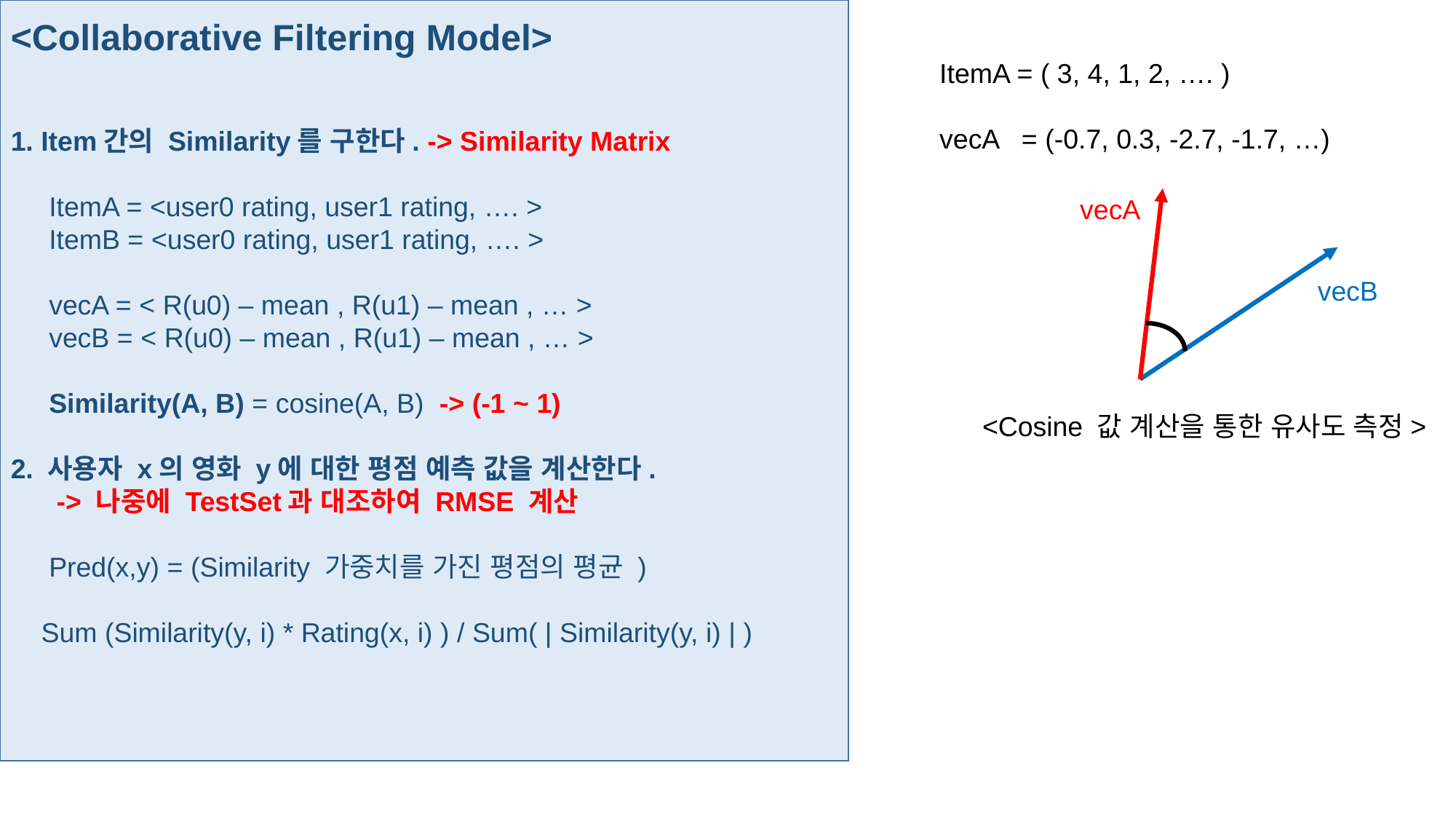

<Collaborative Filtering Model>

1. Item간의 Similarity를 구한다. -> Similarity Matrix

     ItemA = <user0 rating, user1 rating, …. >
     ItemB = <user0 rating, user1 rating, …. >

     vecA = < R(u0) – mean , R(u1) – mean , … >
     vecB = < R(u0) – mean , R(u1) – mean , … >

     Similarity(A, B) = cosine(A, B)  -> (-1 ~ 1)

2. 사용자 x의 영화 y에 대한 평점 예측 값을 계산한다.
      -> 나중에 TestSet과 대조하여 RMSE 계산

     Pred(x,y) = (Similarity 가중치를 가진 평점의 평균 )

    Sum (Similarity(y, i) * Rating(x, i) ) / Sum( | Similarity(y, i) | )

ItemA = ( 3, 4, 1, 2, …. )

vecA   = (-0.7, 0.3, -2.7, -1.7, …)
vecA
vecB

<Cosine 값 계산을 통한 유사도 측정>